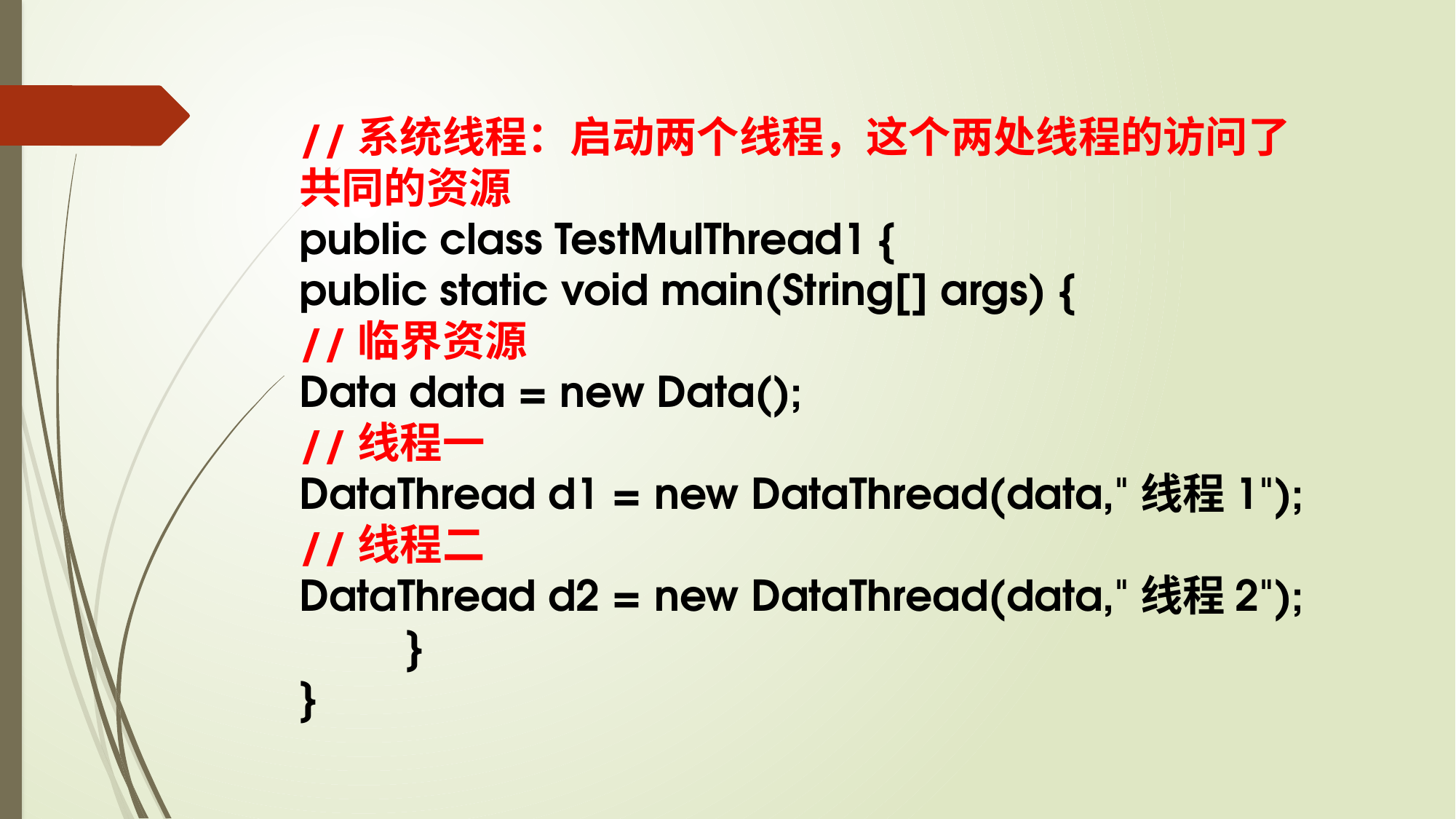

//系统线程：启动两个线程，这个两处线程的访问了共同的资源
public class TestMulThread1 {
public static void main(String[] args) {
//临界资源
Data data = new Data();
//线程一
DataThread d1 = new DataThread(data,"线程1");
//线程二
DataThread d2 = new DataThread(data,"线程2");
         }
}